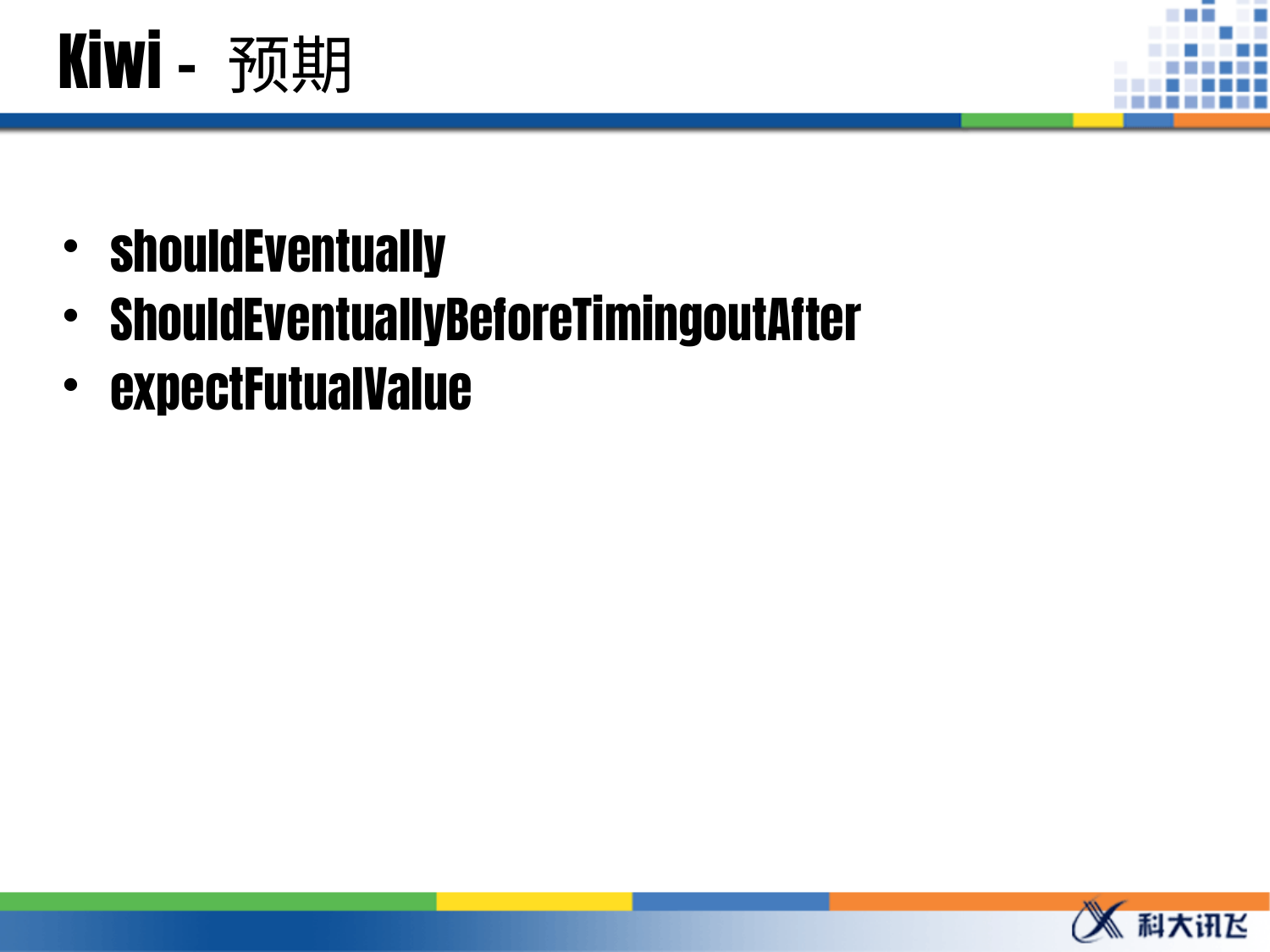

# Kiwi – 预期
shouldEventually
ShouldEventuallyBeforeTimingoutAfter
expectFutualValue